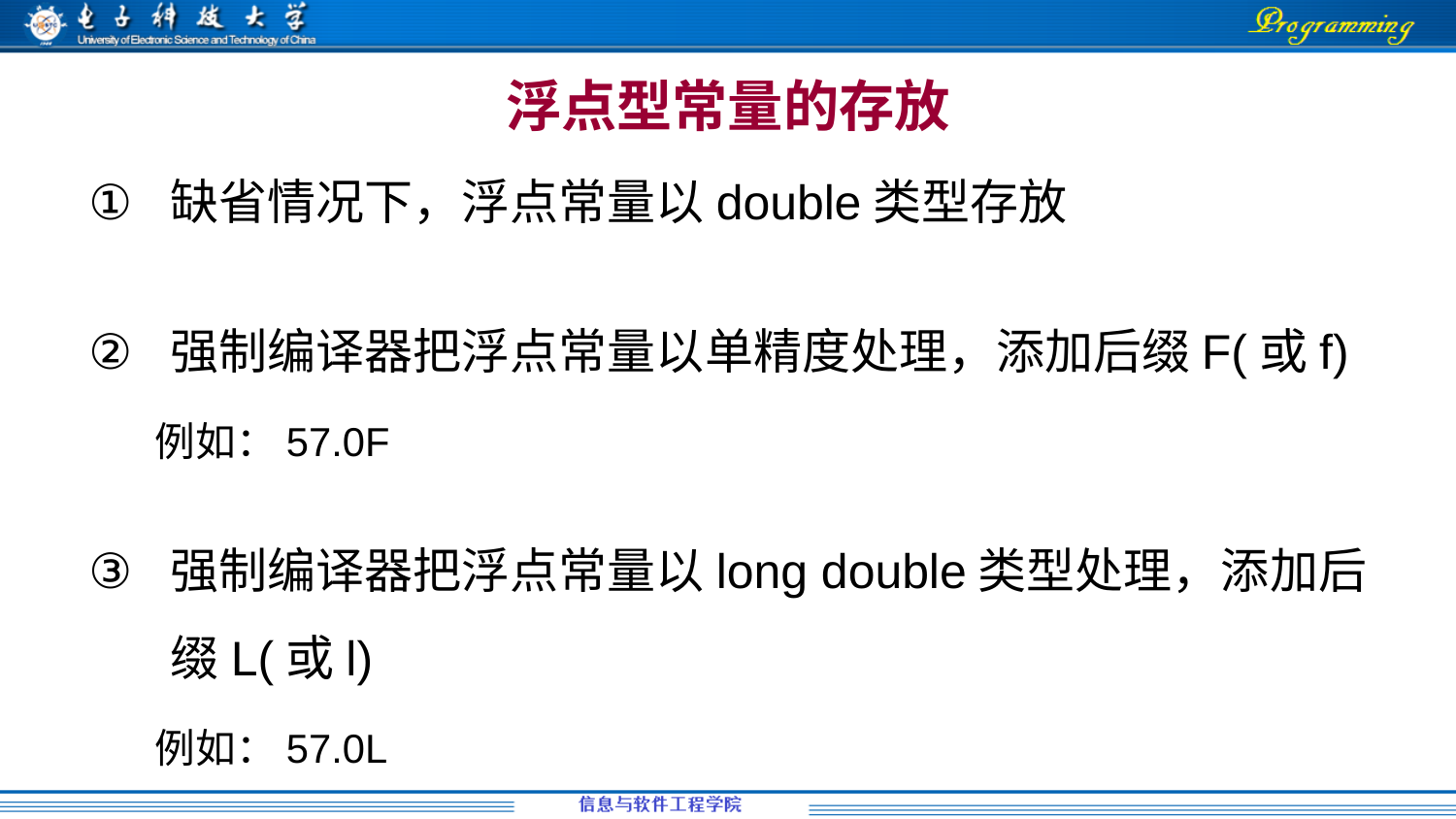

# 浮点型常量的存放
缺省情况下，浮点常量以double类型存放
强制编译器把浮点常量以单精度处理，添加后缀F(或f)
     例如：57.0F
强制编译器把浮点常量以long double类型处理，添加后缀L(或l)
     例如：57.0L